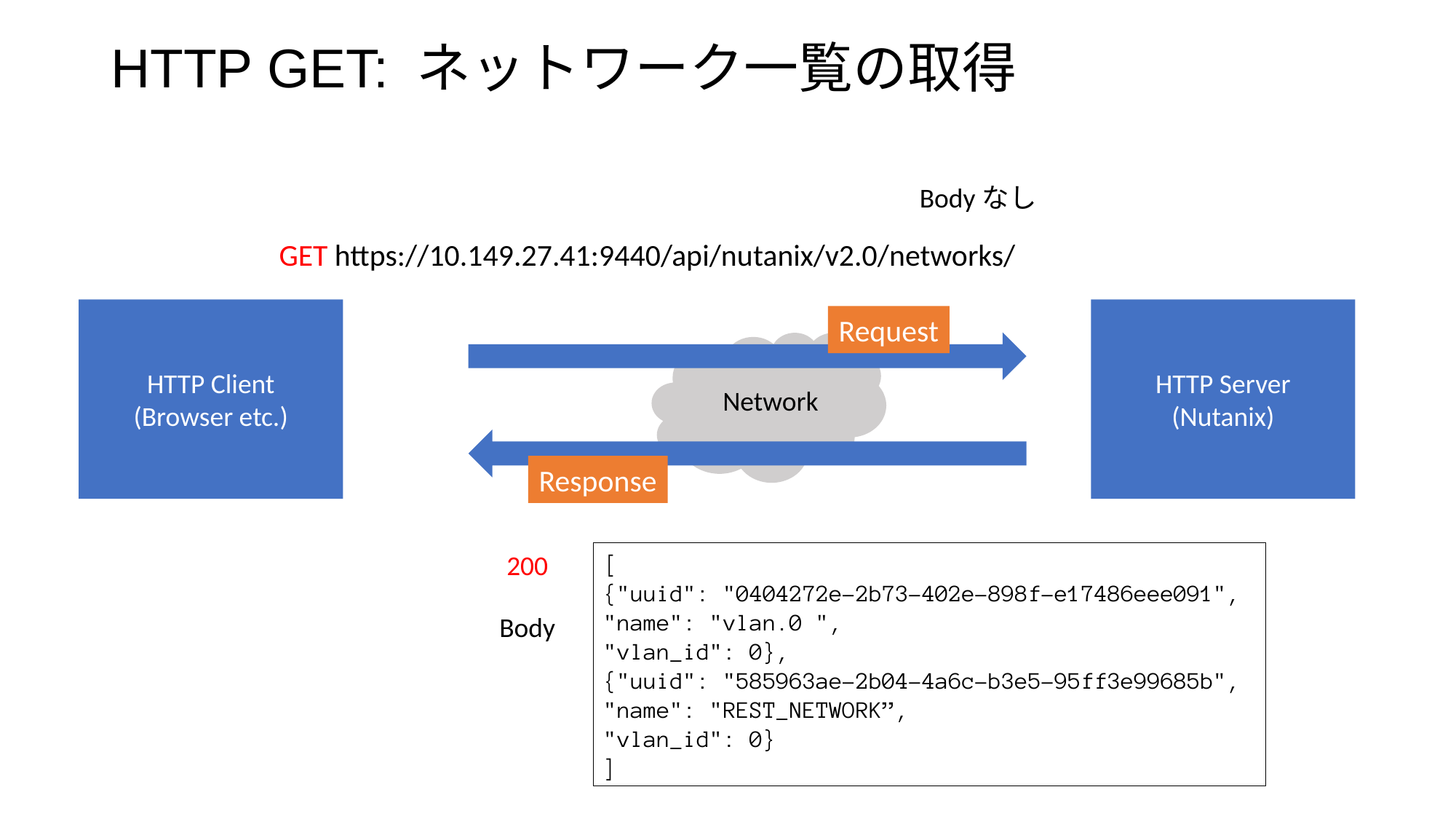

# HTTP GET: ネットワーク一覧の取得
Bodyなし
GET https://10.149.27.41:9440/api/nutanix/v2.0/networks/
HTTP Client
(Browser etc.)
HTTP Server
(Nutanix)
Request

Network

Response
200
[
{"uuid": "0404272e-2b73-402e-898f-e17486eee091",
"name": "vlan.0 ",
"vlan_id": 0},
{"uuid": "585963ae-2b04-4a6c-b3e5-95ff3e99685b",
"name": "REST_NETWORK”,
"vlan_id": 0}
]
Body